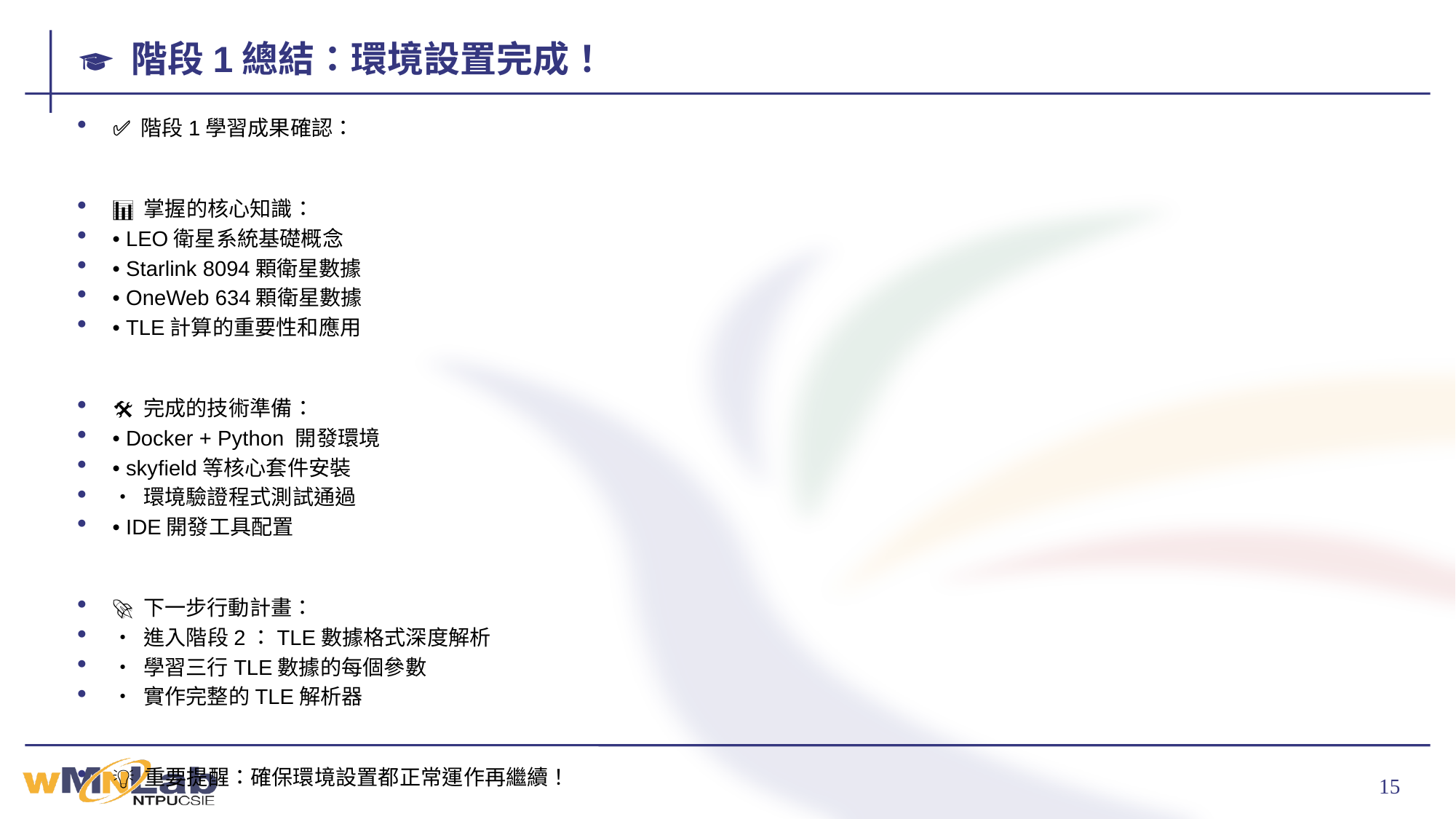

# 🎓 階段1總結：環境設置完成！
✅ 階段1學習成果確認：

📊 掌握的核心知識：
• LEO衛星系統基礎概念
• Starlink 8094顆衛星數據
• OneWeb 634顆衛星數據
• TLE計算的重要性和應用

🛠️ 完成的技術準備：
• Docker + Python 開發環境
• skyfield等核心套件安裝
• 環境驗證程式測試通過
• IDE開發工具配置

🚀 下一步行動計畫：
• 進入階段2：TLE數據格式深度解析
• 學習三行TLE數據的每個參數
• 實作完整的TLE解析器

💡 重要提醒：確保環境設置都正常運作再繼續！